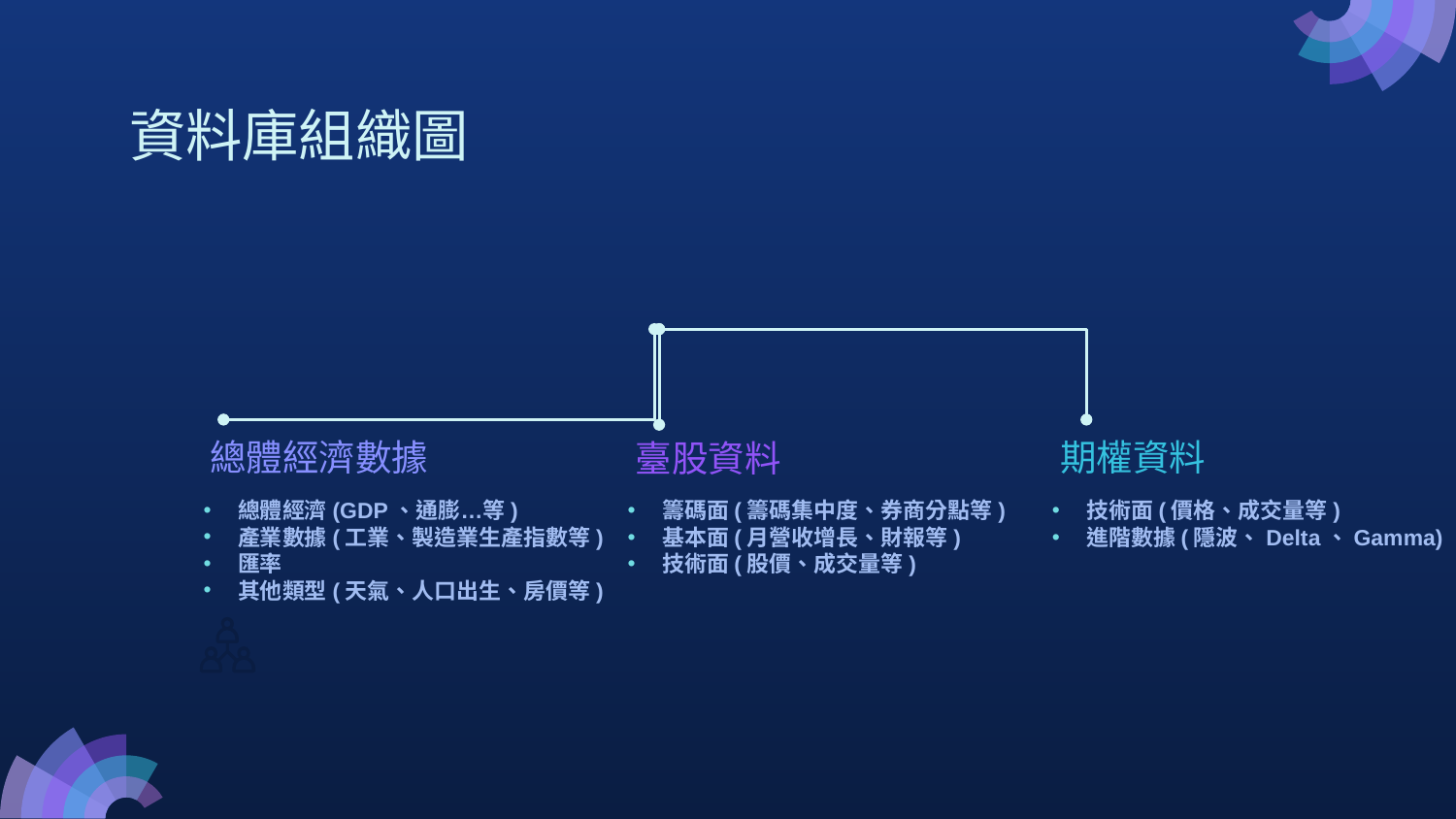

# 資料庫組織圖
總體經濟數據
期權資料
臺股資料
總體經濟(GDP、通膨…等)
產業數據(工業、製造業生產指數等)
匯率
其他類型(天氣、人口出生、房價等)
籌碼面(籌碼集中度、券商分點等)
基本面(月營收增長、財報等)
技術面(股價、成交量等)
技術面(價格、成交量等)
進階數據(隱波、Delta、Gamma)